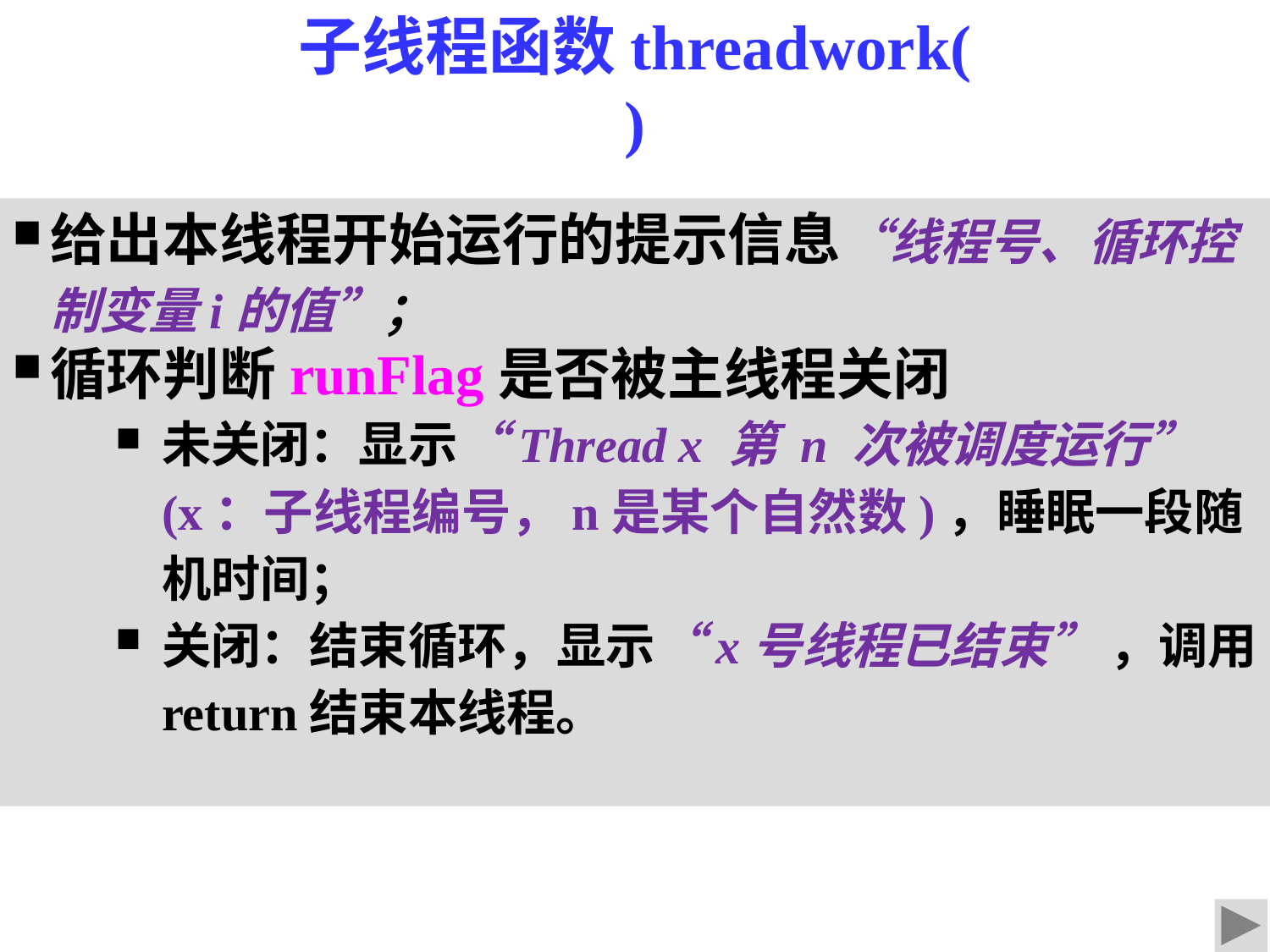

子线程函数threadwork( )
给出本线程开始运行的提示信息“线程号、循环控制变量i的值”；
循环判断runFlag是否被主线程关闭
未关闭：显示“Thread x 第 n 次被调度运行” (x：子线程编号，n是某个自然数)，睡眠一段随机时间；
关闭：结束循环，显示“x号线程已结束” ，调用return结束本线程。